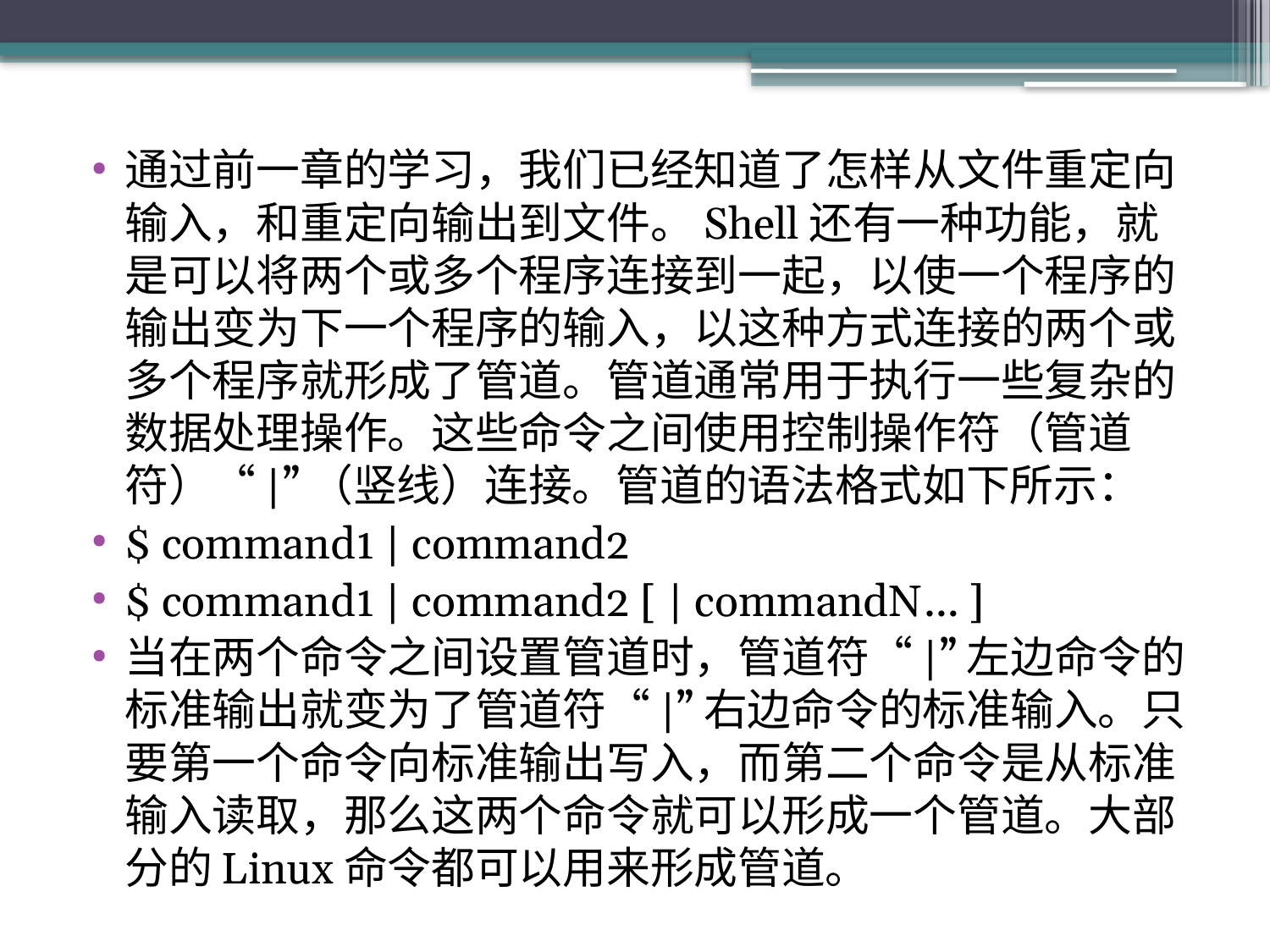

通过前一章的学习，我们已经知道了怎样从文件重定向输入，和重定向输出到文件。Shell还有一种功能，就是可以将两个或多个程序连接到一起，以使一个程序的输出变为下一个程序的输入，以这种方式连接的两个或多个程序就形成了管道。管道通常用于执行一些复杂的数据处理操作。这些命令之间使用控制操作符（管道符）“|”（竖线）连接。管道的语法格式如下所示：
$ command1 | command2
$ command1 | command2 [ | commandN… ]
当在两个命令之间设置管道时，管道符“|”左边命令的标准输出就变为了管道符“|”右边命令的标准输入。只要第一个命令向标准输出写入，而第二个命令是从标准输入读取，那么这两个命令就可以形成一个管道。大部分的Linux命令都可以用来形成管道。